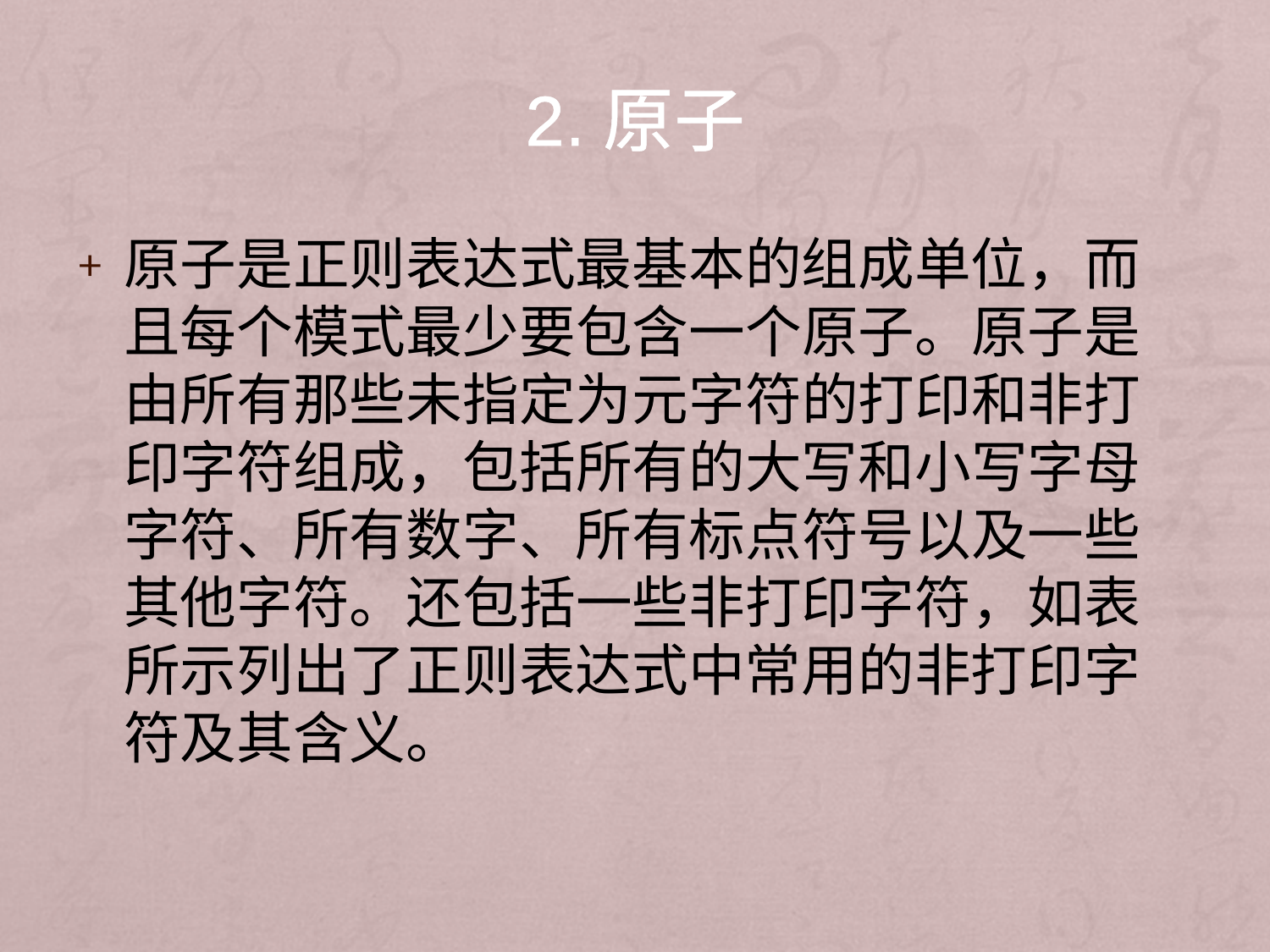

# 2.原子
原子是正则表达式最基本的组成单位，而且每个模式最少要包含一个原子。原子是由所有那些未指定为元字符的打印和非打印字符组成，包括所有的大写和小写字母字符、所有数字、所有标点符号以及一些其他字符。还包括一些非打印字符，如表所示列出了正则表达式中常用的非打印字符及其含义。